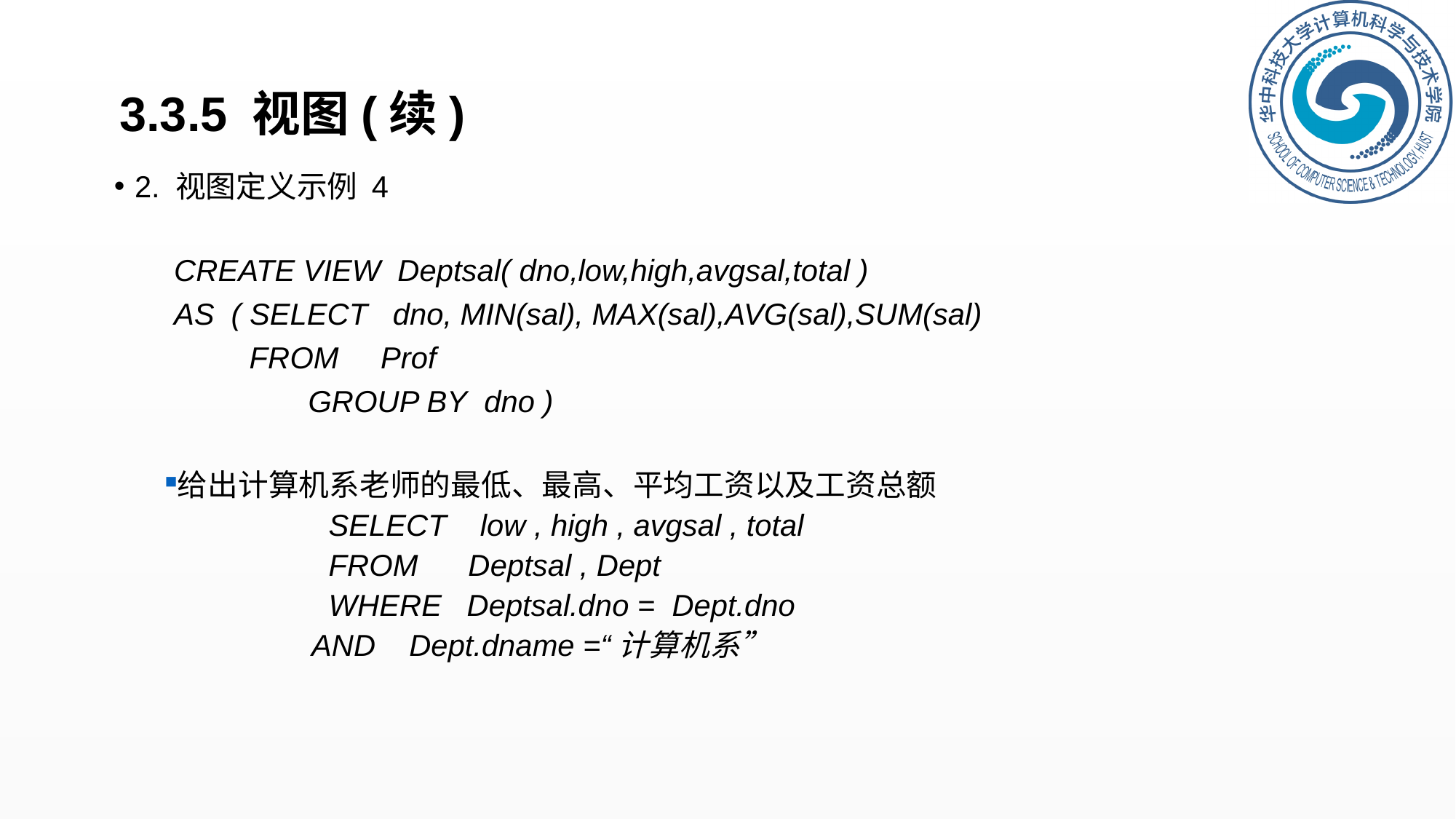

# 3.3.5 视图(续)
2. 视图定义示例 4

CREATE VIEW  Deptsal( dno,low,high,avgsal,total )
AS  ( SELECT   dno, MIN(sal), MAX(sal),AVG(sal),SUM(sal)
         FROM     Prof
 	   GROUP BY  dno )
给出计算机系老师的最低、最高、平均工资以及工资总额
	SELECT    low , high , avgsal , total
	FROM      Deptsal , Dept
	WHERE   Deptsal.dno =  Dept.dno
           AND    Dept.dname =“计算机系”